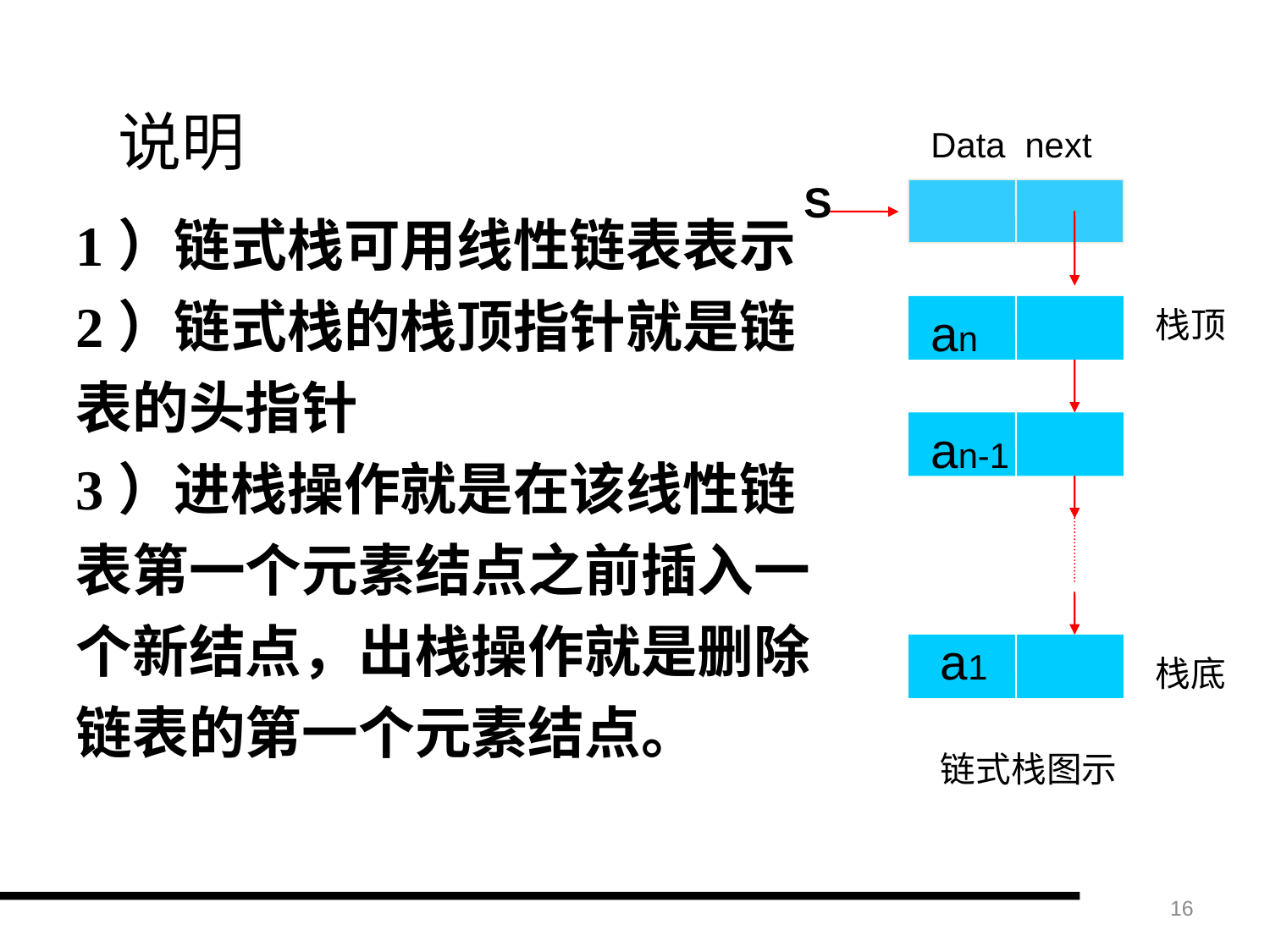

# 说明
Data  next
S

an
栈顶

an-1

a1

栈底
1）链式栈可用线性链表表示
2）链式栈的栈顶指针就是链表的头指针
3）进栈操作就是在该线性链表第一个元素结点之前插入一个新结点，出栈操作就是删除链表的第一个元素结点。
链式栈图示
16